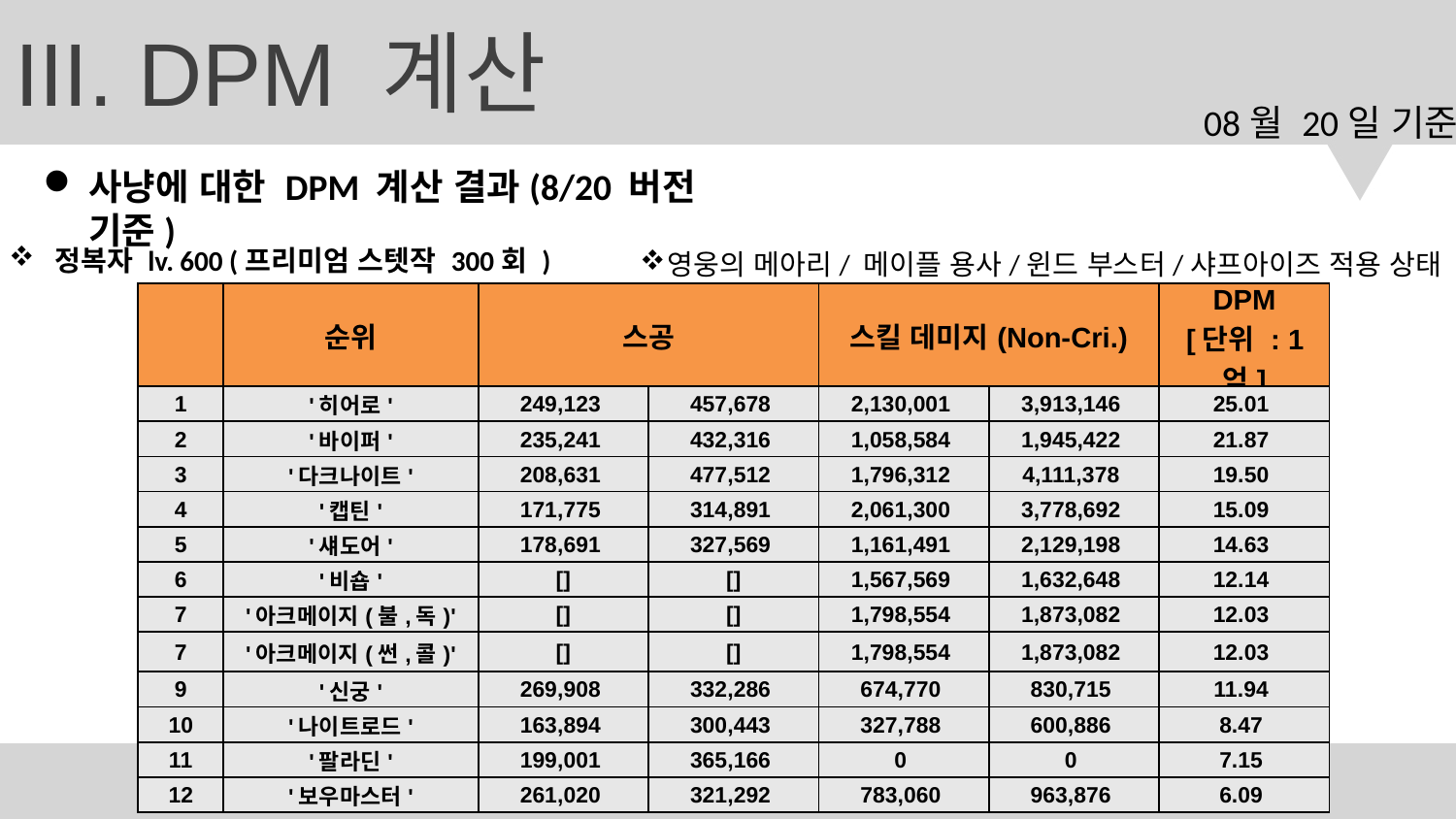

# III. DPM 계산
08월 20일 기준
사냥에 대한 DPM 계산 결과(8/20 버전 기준)
정복자 lv. 600 (프리미엄 스텟작 300회 )
영웅의 메아리/ 메이플 용사/윈드 부스터/샤프아이즈 적용 상태
|  | 순위 | 스공 |  | 스킬 데미지(Non-Cri.) |  | DPM [단위 : 1억] |
| --- | --- | --- | --- | --- | --- | --- |
| 1 | '히어로' | 249,123 | 457,678 | 2,130,001 | 3,913,146 | 25.01 |
| 2 | '바이퍼' | 235,241 | 432,316 | 1,058,584 | 1,945,422 | 21.87 |
| 3 | '다크나이트' | 208,631 | 477,512 | 1,796,312 | 4,111,378 | 19.50 |
| 4 | '캡틴' | 171,775 | 314,891 | 2,061,300 | 3,778,692 | 15.09 |
| 5 | '섀도어' | 178,691 | 327,569 | 1,161,491 | 2,129,198 | 14.63 |
| 6 | '비숍' | [] | [] | 1,567,569 | 1,632,648 | 12.14 |
| 7 | '아크메이지(불,독)' | [] | [] | 1,798,554 | 1,873,082 | 12.03 |
| 7 | '아크메이지(썬,콜)' | [] | [] | 1,798,554 | 1,873,082 | 12.03 |
| 9 | '신궁' | 269,908 | 332,286 | 674,770 | 830,715 | 11.94 |
| 10 | '나이트로드' | 163,894 | 300,443 | 327,788 | 600,886 | 8.47 |
| 11 | '팔라딘' | 199,001 | 365,166 | 0 | 0 | 7.15 |
| 12 | '보우마스터' | 261,020 | 321,292 | 783,060 | 963,876 | 6.09 |